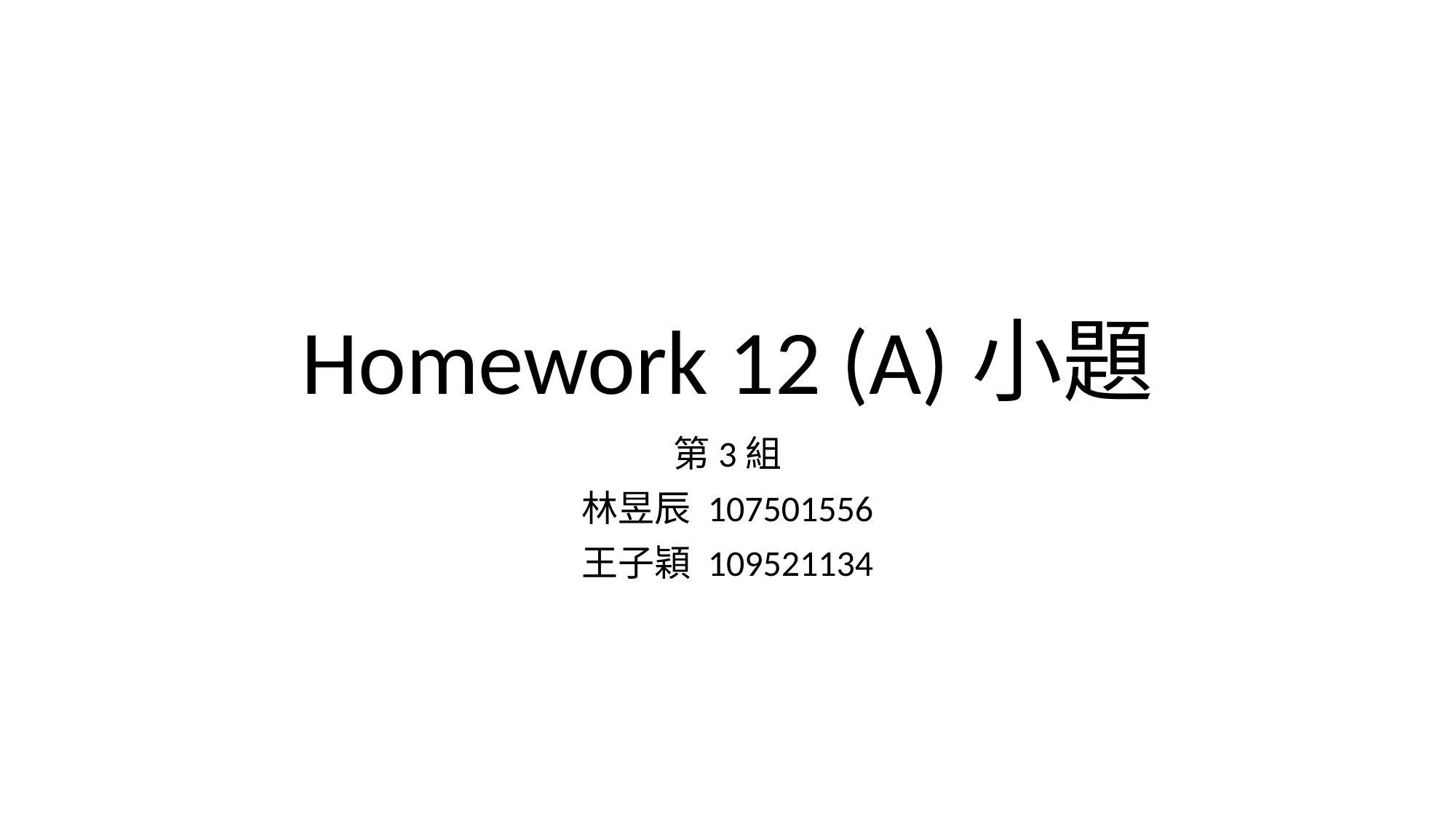

# Homework 12 (A)小題
第3組
林昱辰 107501556
王子穎 109521134